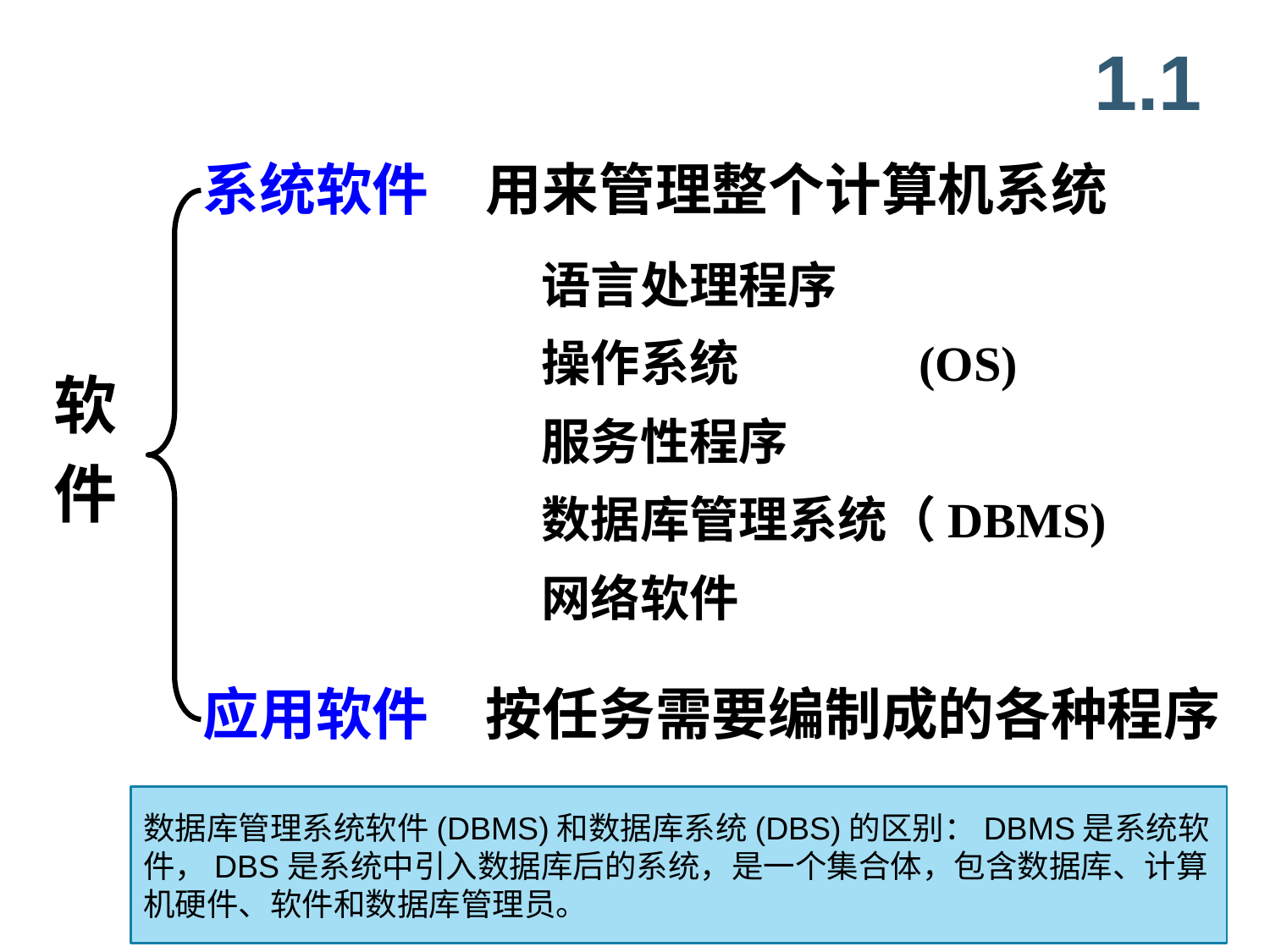

1.1
系统软件
应用软件
用来管理整个计算机系统

语言处理程序
操作系统               (OS)
软
件
服务性程序
数据库管理系统（DBMS)
网络软件
按任务需要编制成的各种程序
数据库管理系统软件(DBMS)和数据库系统(DBS)的区别：DBMS是系统软件，DBS是系统中引入数据库后的系统，是一个集合体，包含数据库、计算机硬件、软件和数据库管理员。